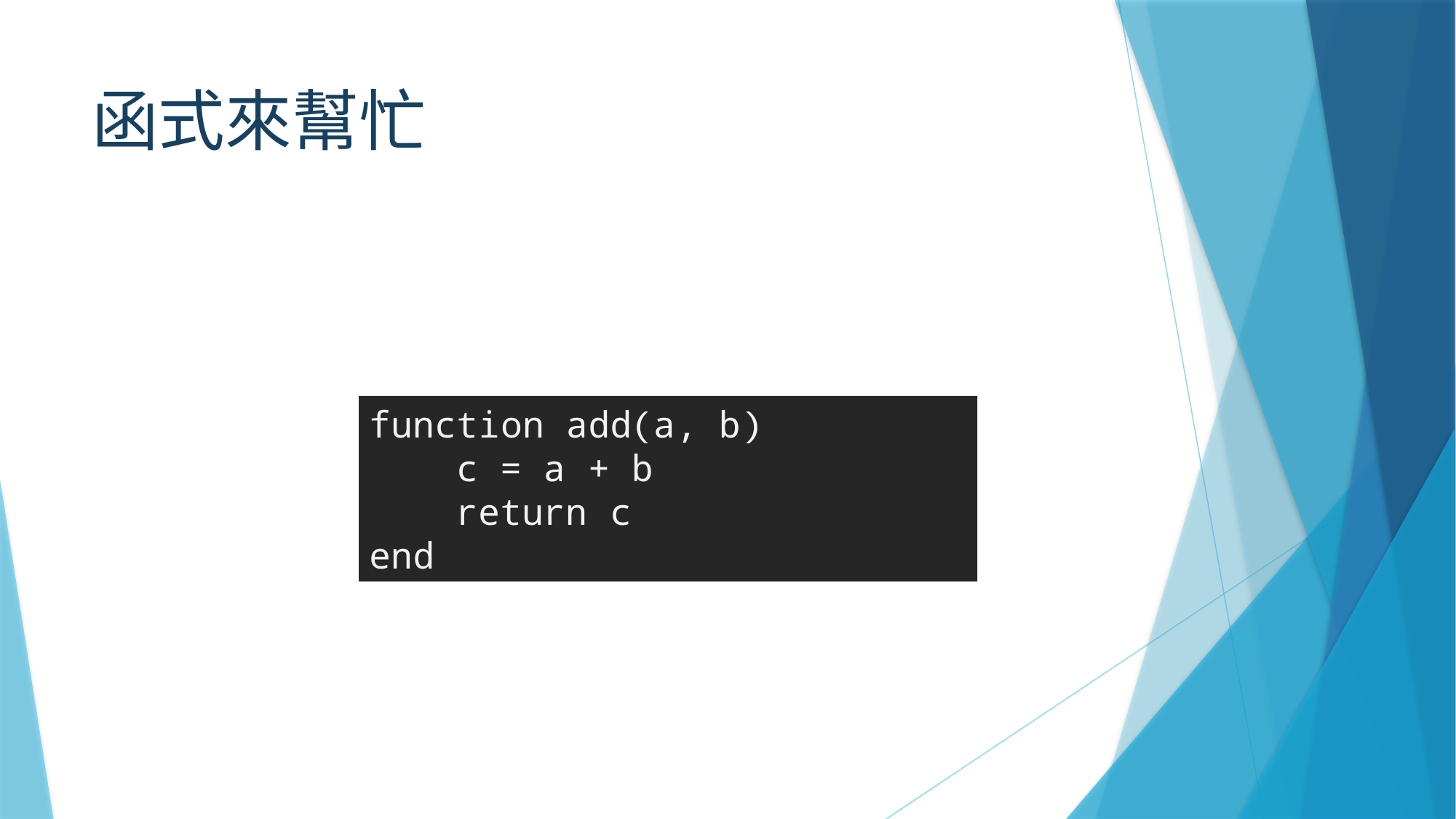

# 函式來幫忙

function add(a, b)
    c = a + b
    return c
end